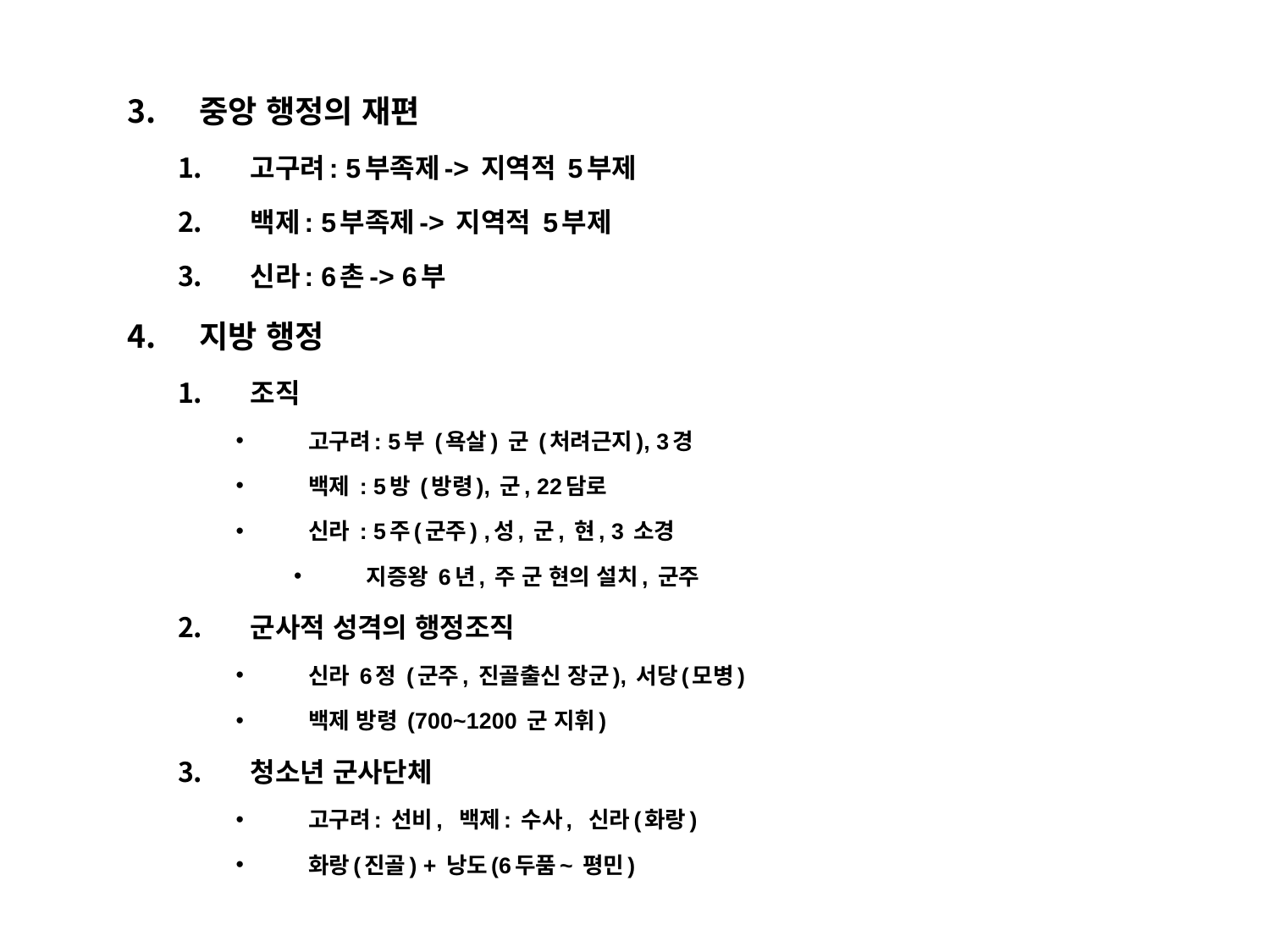

중앙 행정의 재편
고구려: 5부족제-> 지역적 5부제
백제: 5부족제-> 지역적 5부제
신라: 6촌-> 6부
지방 행정
조직
고구려: 5부 (욕살) 군 (처려근지), 3경
백제 : 5방 (방령), 군, 22담로
신라 : 5주(군주) ,성, 군, 현, 3 소경
지증왕 6년, 주 군 현의 설치, 군주
군사적 성격의 행정조직
신라 6정 (군주, 진골출신 장군), 서당(모병)
백제 방령 (700~1200 군 지휘)
청소년 군사단체
고구려: 선비,  백제: 수사,  신라(화랑)
화랑(진골) + 낭도(6두품~ 평민)